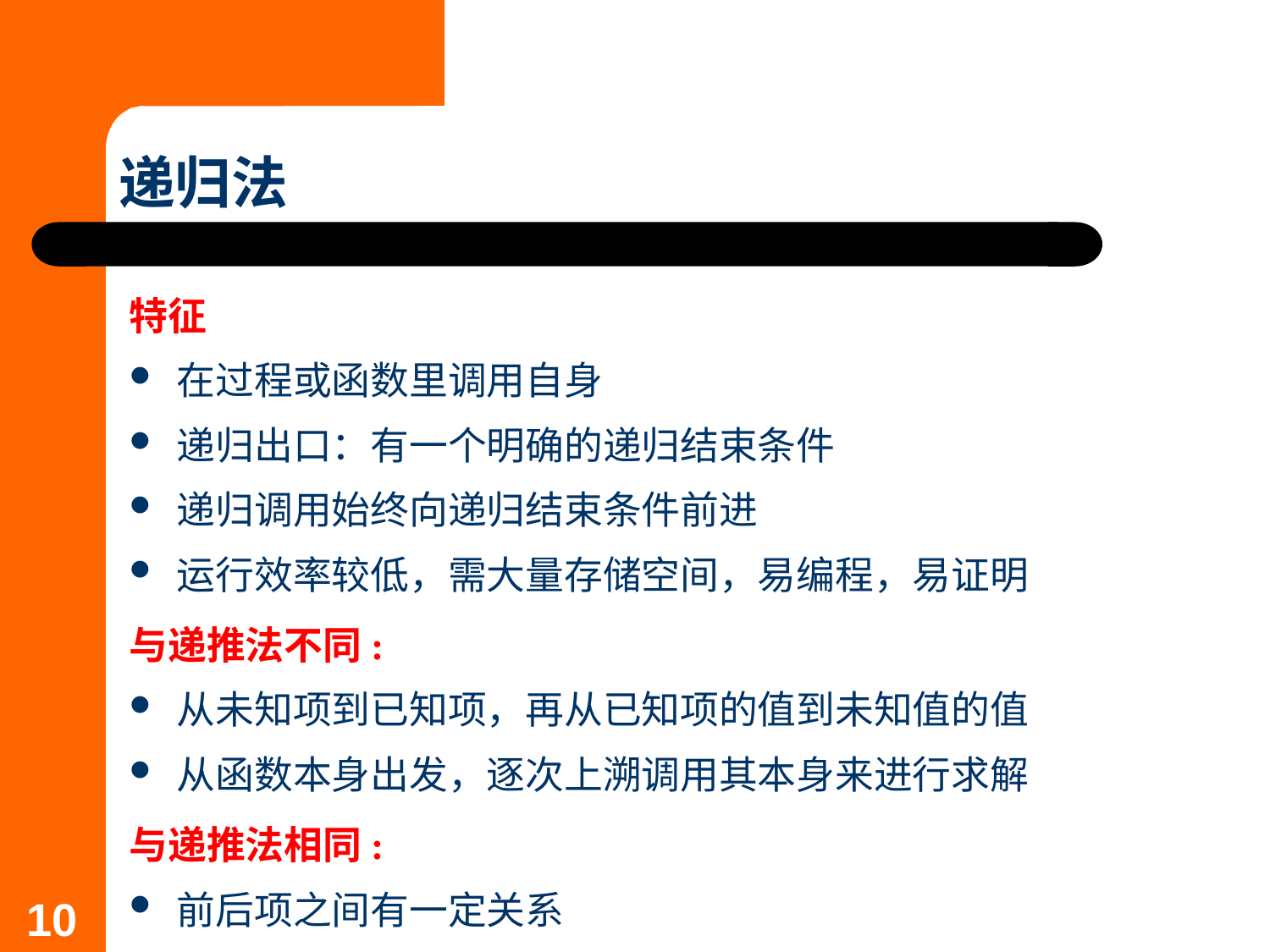

# 递归法
特征
在过程或函数里调用自身
递归出口：有一个明确的递归结束条件
递归调用始终向递归结束条件前进
运行效率较低，需大量存储空间，易编程，易证明
与递推法不同:
从未知项到已知项，再从已知项的值到未知值的值
从函数本身出发，逐次上溯调用其本身来进行求解
与递推法相同:
前后项之间有一定关系
10